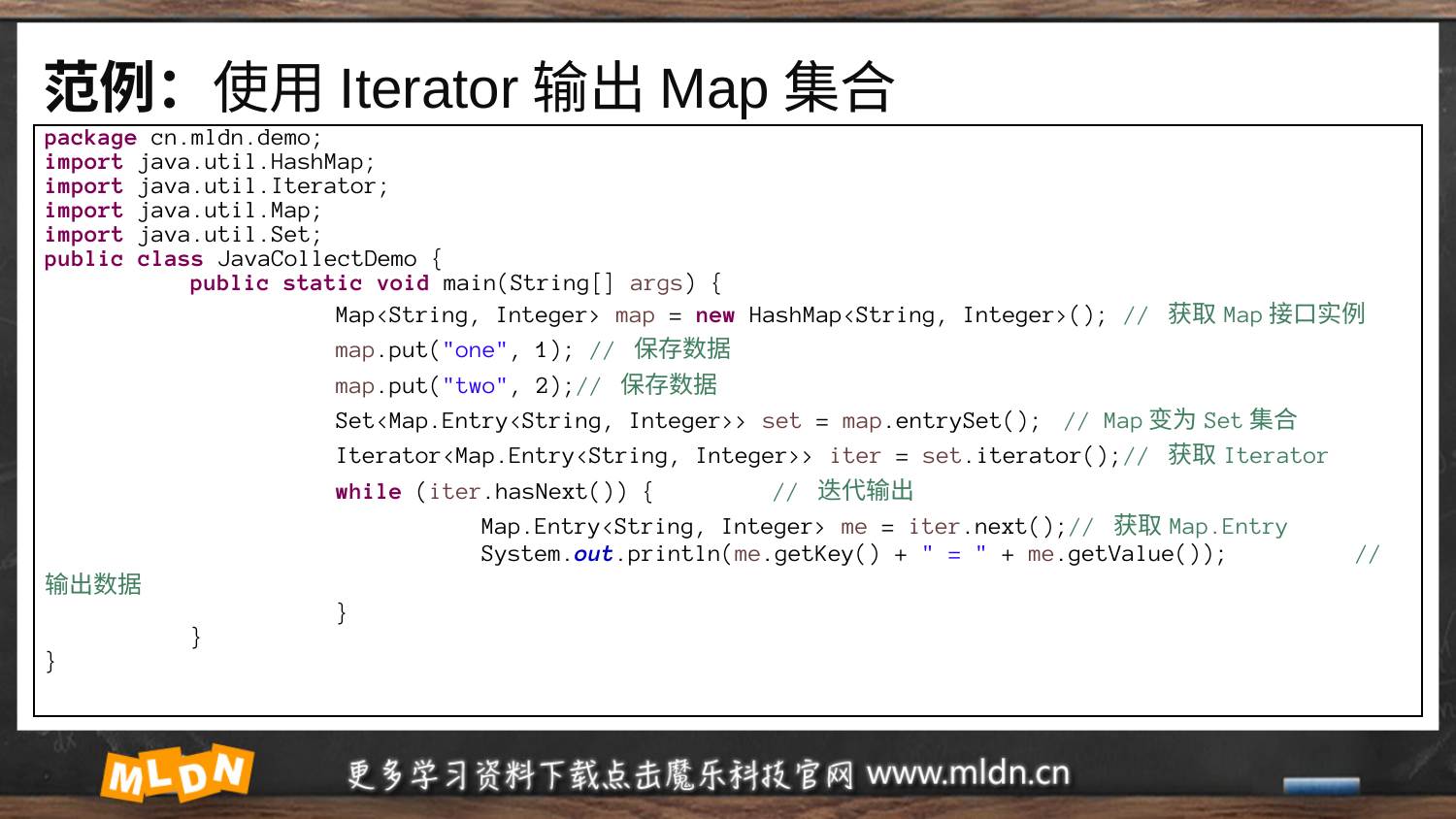

# 范例：使用Iterator输出Map集合
| package cn.mldn.demo; import java.util.HashMap; import java.util.Iterator; import java.util.Map; import java.util.Set; public class JavaCollectDemo { public static void main(String[] args) { Map<String, Integer> map = new HashMap<String, Integer>(); // 获取Map接口实例 map.put("one", 1); // 保存数据 map.put("two", 2);// 保存数据 Set<Map.Entry<String, Integer>> set = map.entrySet(); // Map变为Set集合 Iterator<Map.Entry<String, Integer>> iter = set.iterator();// 获取Iterator while (iter.hasNext()) { // 迭代输出 Map.Entry<String, Integer> me = iter.next();// 获取Map.Entry System.out.println(me.getKey() + " = " + me.getValue()); // 输出数据 } } } |
| --- |